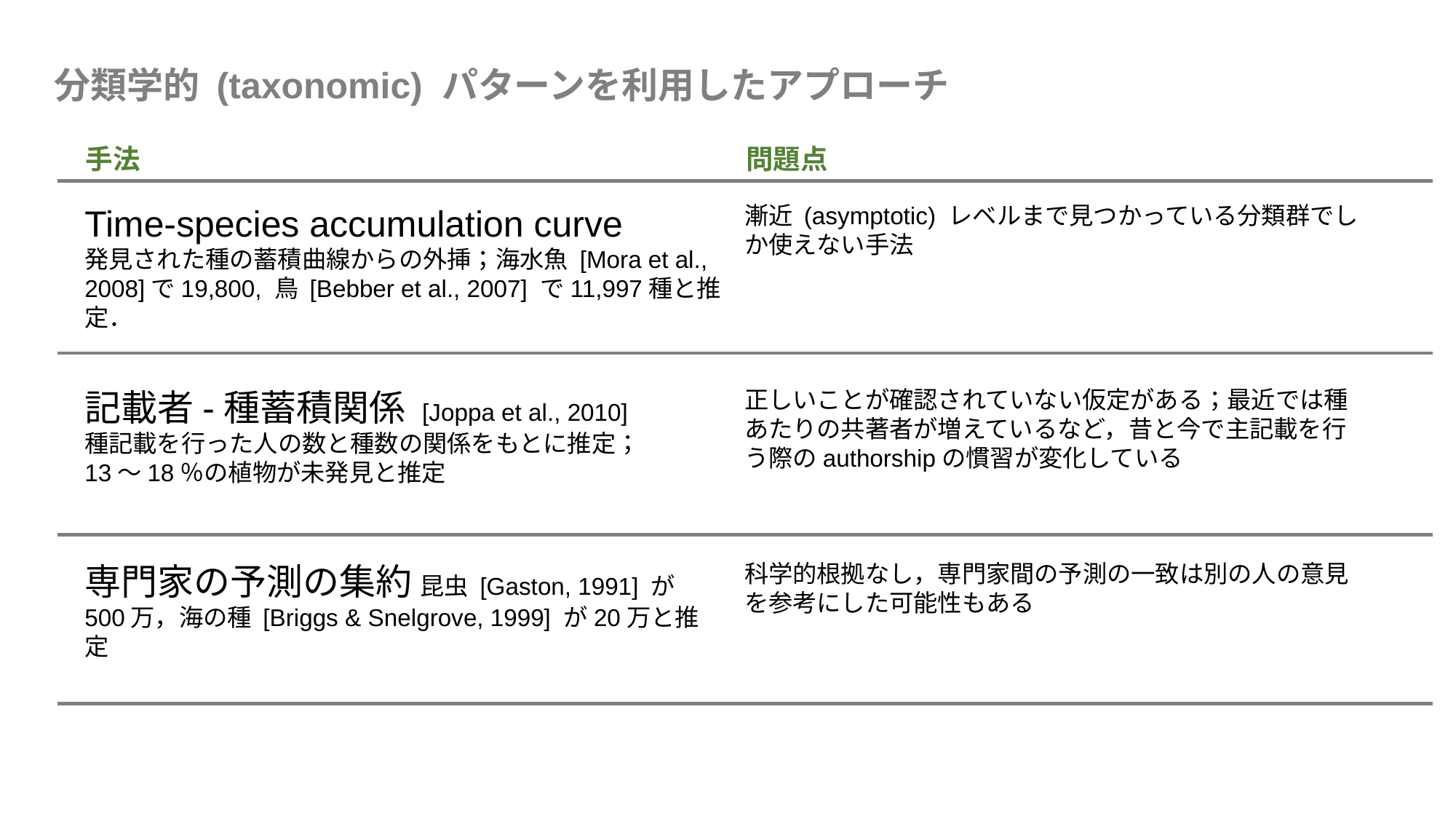

分類学的 (taxonomic) パターンを利用したアプローチ
手法
問題点
Time-species accumulation curve
発見された種の蓄積曲線からの外挿；海水魚 [Mora et al., 2008]で19,800, 鳥 [Bebber et al., 2007] で11,997種と推定．
漸近 (asymptotic) レベルまで見つかっている分類群でしか使えない手法
記載者-種蓄積関係 [Joppa et al., 2010]
種記載を行った人の数と種数の関係をもとに推定；
13〜18％の植物が未発見と推定
正しいことが確認されていない仮定がある；最近では種あたりの共著者が増えているなど，昔と今で主記載を行う際のauthorshipの慣習が変化している
専門家の予測の集約 昆虫 [Gaston, 1991] が500万，海の種 [Briggs & Snelgrove, 1999] が20万と推定
科学的根拠なし，専門家間の予測の一致は別の人の意見を参考にした可能性もある